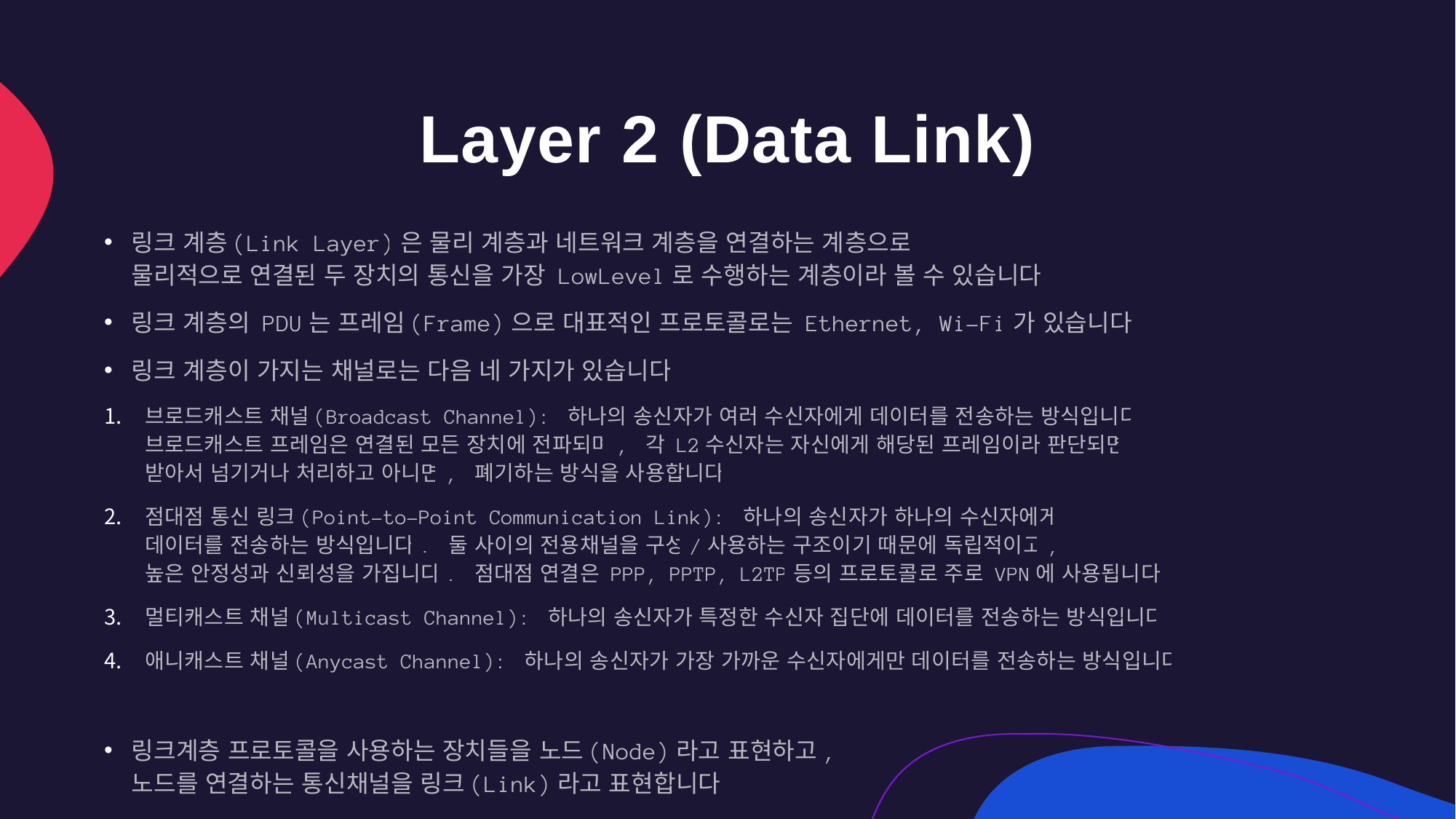

# Layer 2 (Data Link)
링크 계층(Link Layer)은 물리 계층과 네트워크 계층을 연결하는 계층으로
물리적으로 연결된 두 장치의 통신을 가장 LowLevel로 수행하는 계층이라 볼 수 있습니다
링크 계층의 PDU는 프레임(Frame)으로 대표적인 프로토콜로는 Ethernet, Wi-Fi가 있습니다
링크 계층이 가지는 채널로는 다음 네 가지가 있습니다
브로드캐스트 채널(Broadcast Channel): 하나의 송신자가 여러 수신자에게 데이터를 전송하는 방식입니다
브로드캐스트 프레임은 연결된 모든 장치에 전파되며, 각 L2수신자는 자신에게 해당된 프레임이라 판단되면
받아서 넘기거나 처리하고 아니면, 폐기하는 방식을 사용합니다
점대점 통신 링크(Point-to-Point Communication Link): 하나의 송신자가 하나의 수신자에게
데이터를 전송하는 방식입니다. 둘 사이의 전용채널을 구성/사용하는 구조이기 때문에 독립적이고,
높은 안정성과 신뢰성을 가집니다. 점대점 연결은 PPP, PPTP, L2TP등의 프로토콜로 주로 VPN에 사용됩니다
멀티캐스트 채널(Multicast Channel): 하나의 송신자가 특정한 수신자 집단에 데이터를 전송하는 방식입니다
애니캐스트 채널(Anycast Channel): 하나의 송신자가 가장 가까운 수신자에게만 데이터를 전송하는 방식입니다

링크계층 프로토콜을 사용하는 장치들을 노드(Node)라고 표현하고,
노드를 연결하는 통신채널을 링크(Link)라고 표현합니다